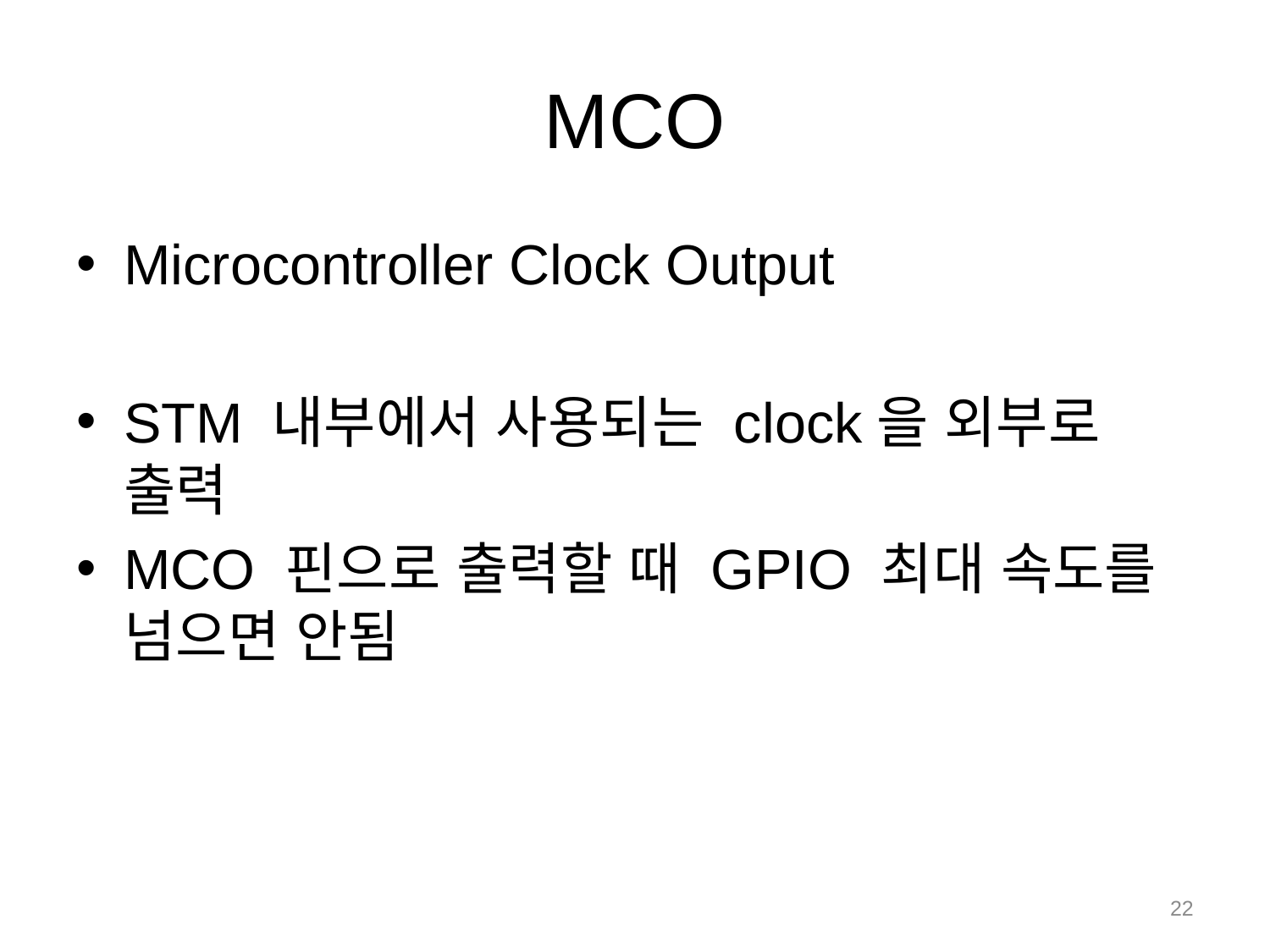

# MCO
Microcontroller Clock Output

STM 내부에서 사용되는 clock을 외부로 출력
MCO 핀으로 출력할 때 GPIO 최대 속도를 넘으면 안됨
22